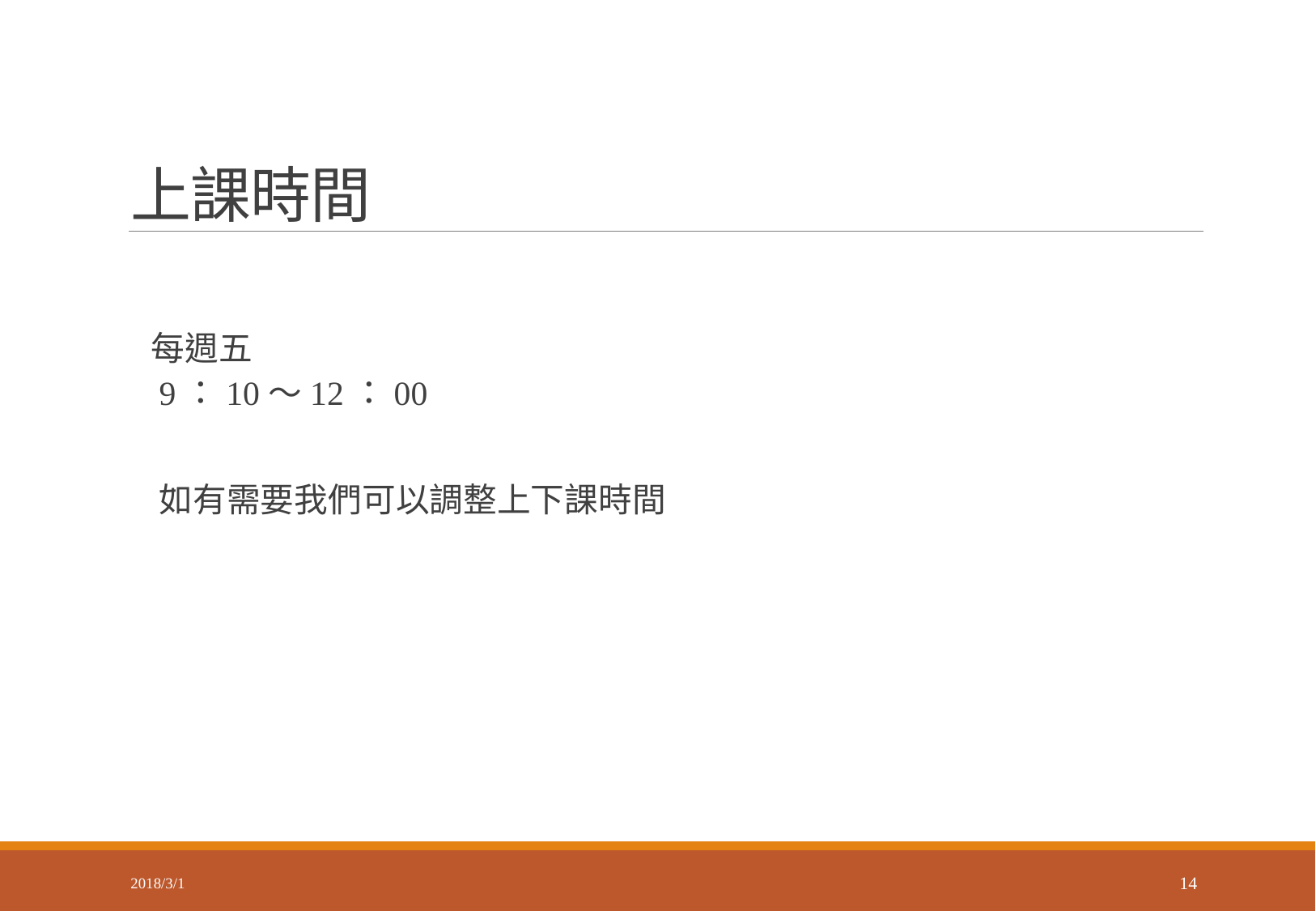

# 上課時間

 每週五
9：10～12：00

如有需要我們可以調整上下課時間
2018/3/1
14